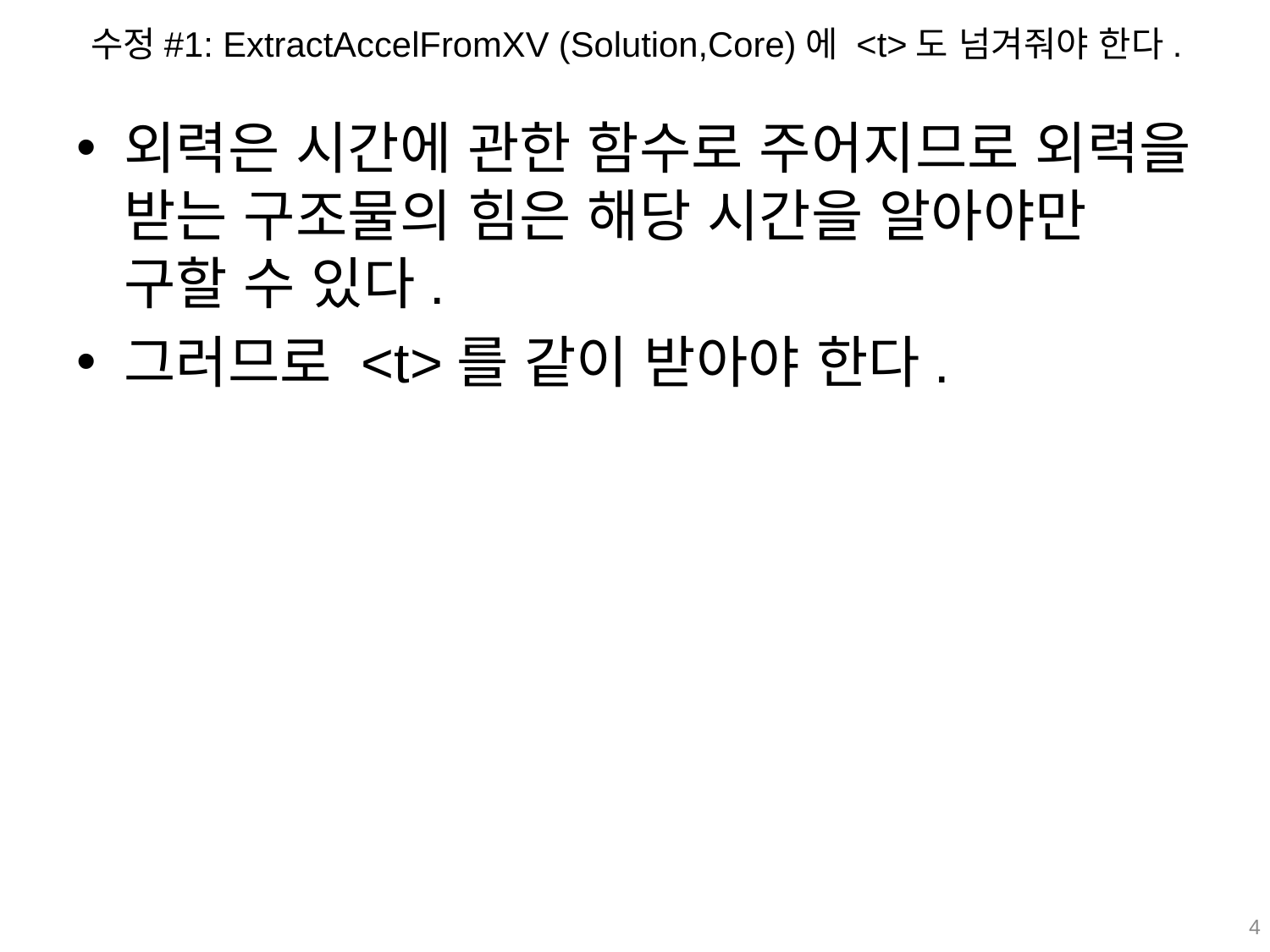

# 수정#1: ExtractAccelFromXV (Solution,Core)에 <t>도 넘겨줘야 한다.
외력은 시간에 관한 함수로 주어지므로 외력을 받는 구조물의 힘은 해당 시간을 알아야만 구할 수 있다.
그러므로 <t>를 같이 받아야 한다.
4